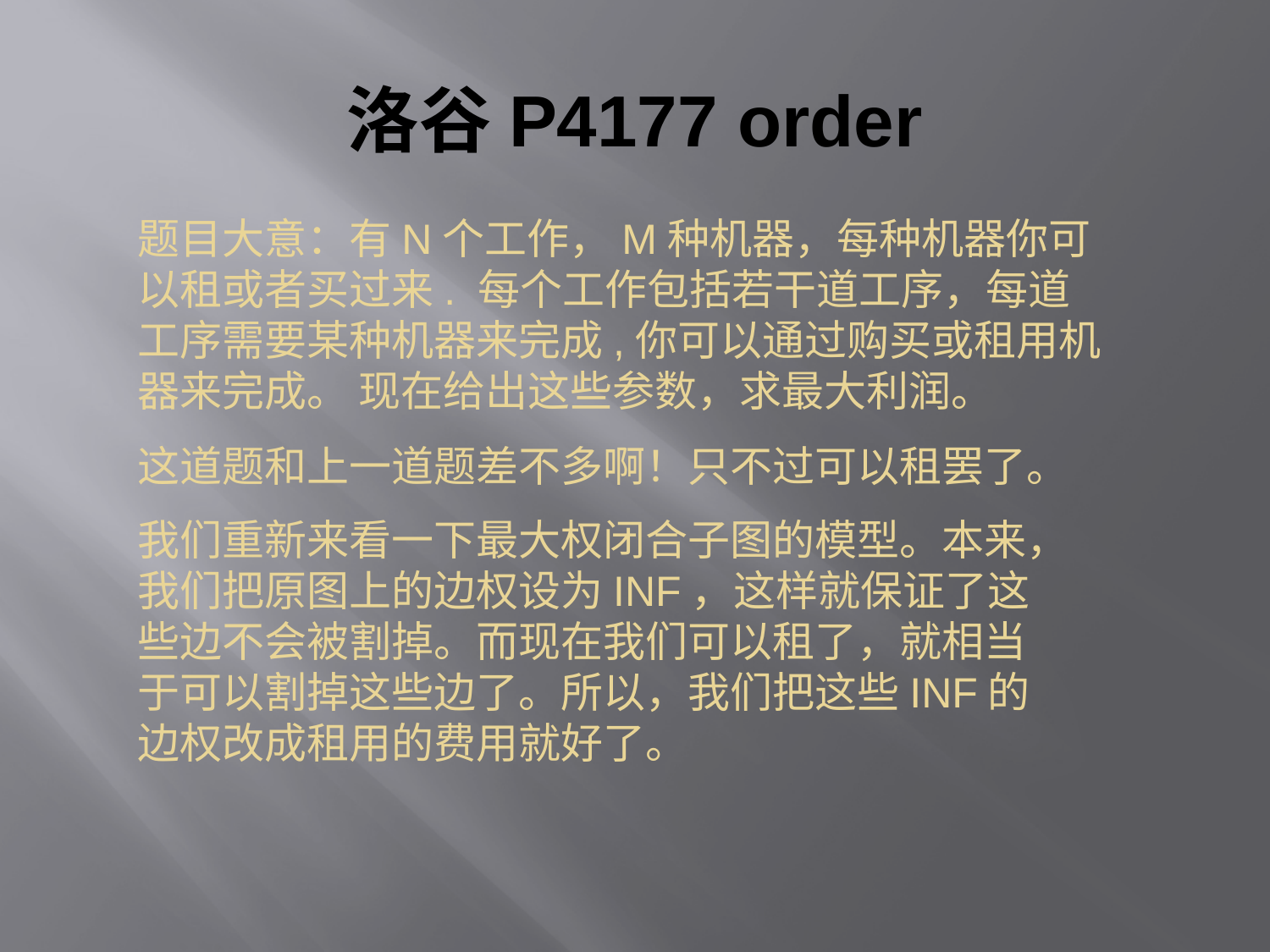

# 洛谷P4177 order
题目大意：有N个工作，M种机器，每种机器你可以租或者买过来. 每个工作包括若干道工序，每道工序需要某种机器来完成,你可以通过购买或租用机器来完成。 现在给出这些参数，求最大利润。
这道题和上一道题差不多啊！只不过可以租罢了。
我们重新来看一下最大权闭合子图的模型。本来，我们把原图上的边权设为INF，这样就保证了这些边不会被割掉。而现在我们可以租了，就相当于可以割掉这些边了。所以，我们把这些INF的边权改成租用的费用就好了。